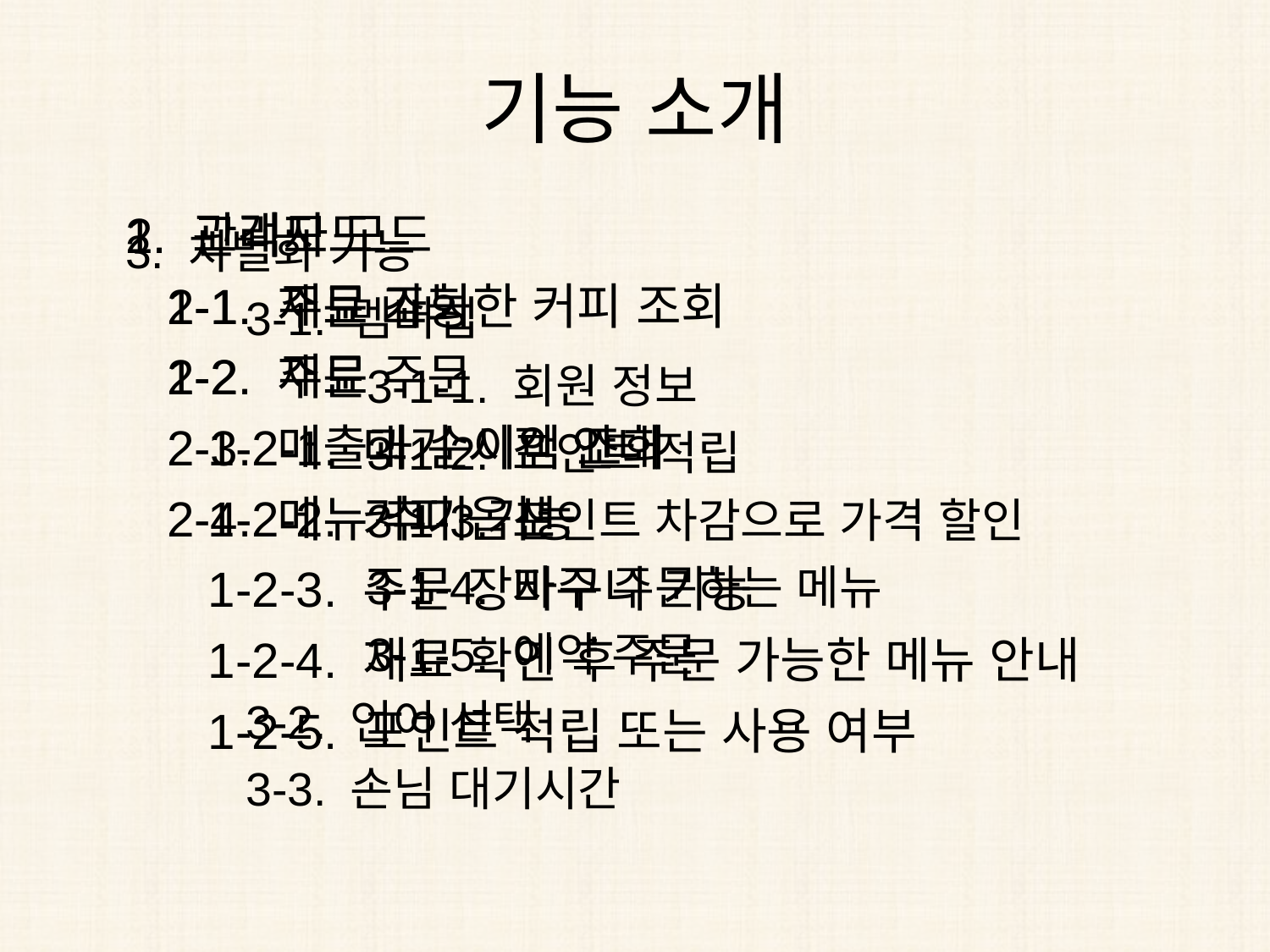

# 기능 소개
1. 고객모드
   1-1. 주문 가능한 커피 조회
   1-2. 주문
      1-2-1. 대기 시간 안내
      1-2-2. 커피 옵션
      1-2-3. 주문 장바구니 기능
      1-2-4. 재료 확인 후 주문 가능한 메뉴 안내
      1-2-5. 포인트 적립 또는 사용 여부

2. 관리자 모드
   2-1. 재료 조회
   2-2. 재료 주문
   2-3. 매출과 순이익 조회
   2-4. 메뉴 추가 기능
3. 차별화 기능
	3-1. 멤버십
      		3-1-1. 회원 정보
      		3-1-2. 포인트 적립
      		3-1-3. 포인트 차감으로 가격 할인
   		3-1-4. 자주 주문하는 메뉴
   		3-1-5. 예약 주문
	3-2. 언어 선택
	3-3. 손님 대기시간